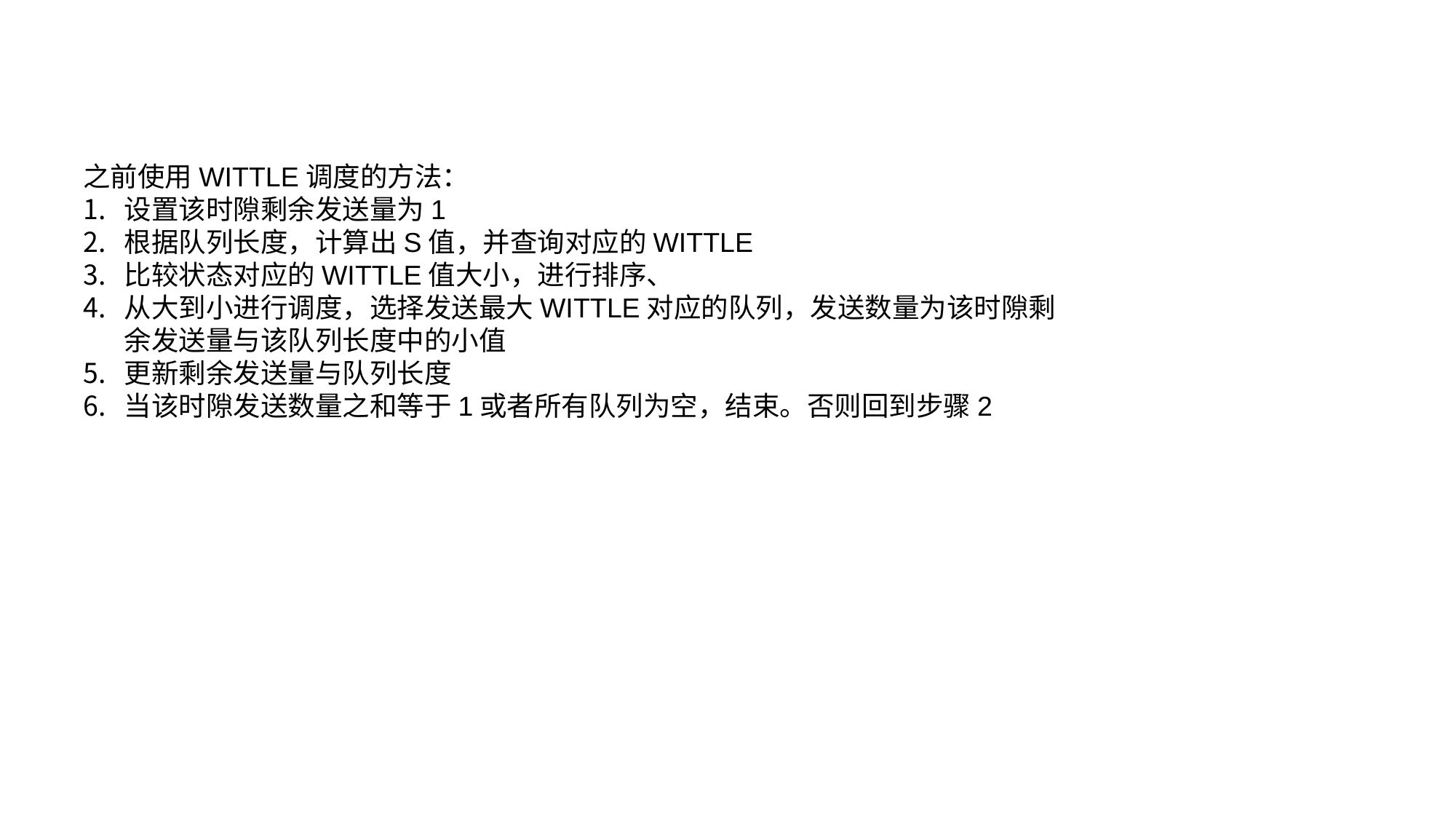

之前使用WITTLE调度的方法：
设置该时隙剩余发送量为1
根据队列长度，计算出S值，并查询对应的WITTLE
比较状态对应的WITTLE值大小，进行排序、
从大到小进行调度，选择发送最大WITTLE对应的队列，发送数量为该时隙剩余发送量与该队列长度中的小值
更新剩余发送量与队列长度
当该时隙发送数量之和等于1或者所有队列为空，结束。否则回到步骤2